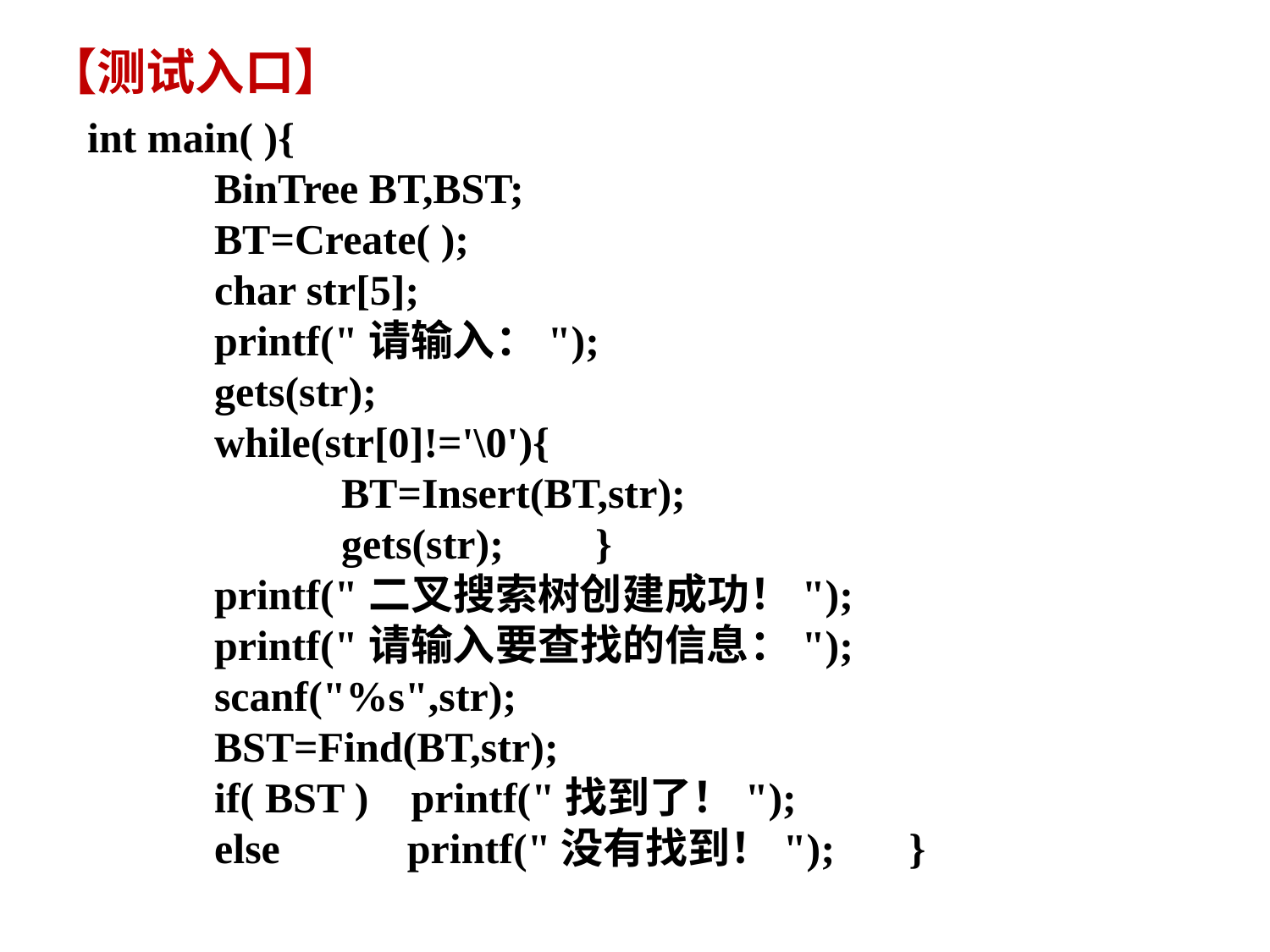

【测试入口】
int main( ){
	BinTree BT,BST;
	BT=Create( );
	char str[5];
	printf("请输入：");
	gets(str);
	while(str[0]!='\0'){
		BT=Insert(BT,str);
		gets(str);     	}
	printf("二叉搜索树创建成功！");
	printf("请输入要查找的信息：");
	scanf("%s",str);
	BST=Find(BT,str);
	if( BST )    printf("找到了！");
	else            printf("没有找到！");       }